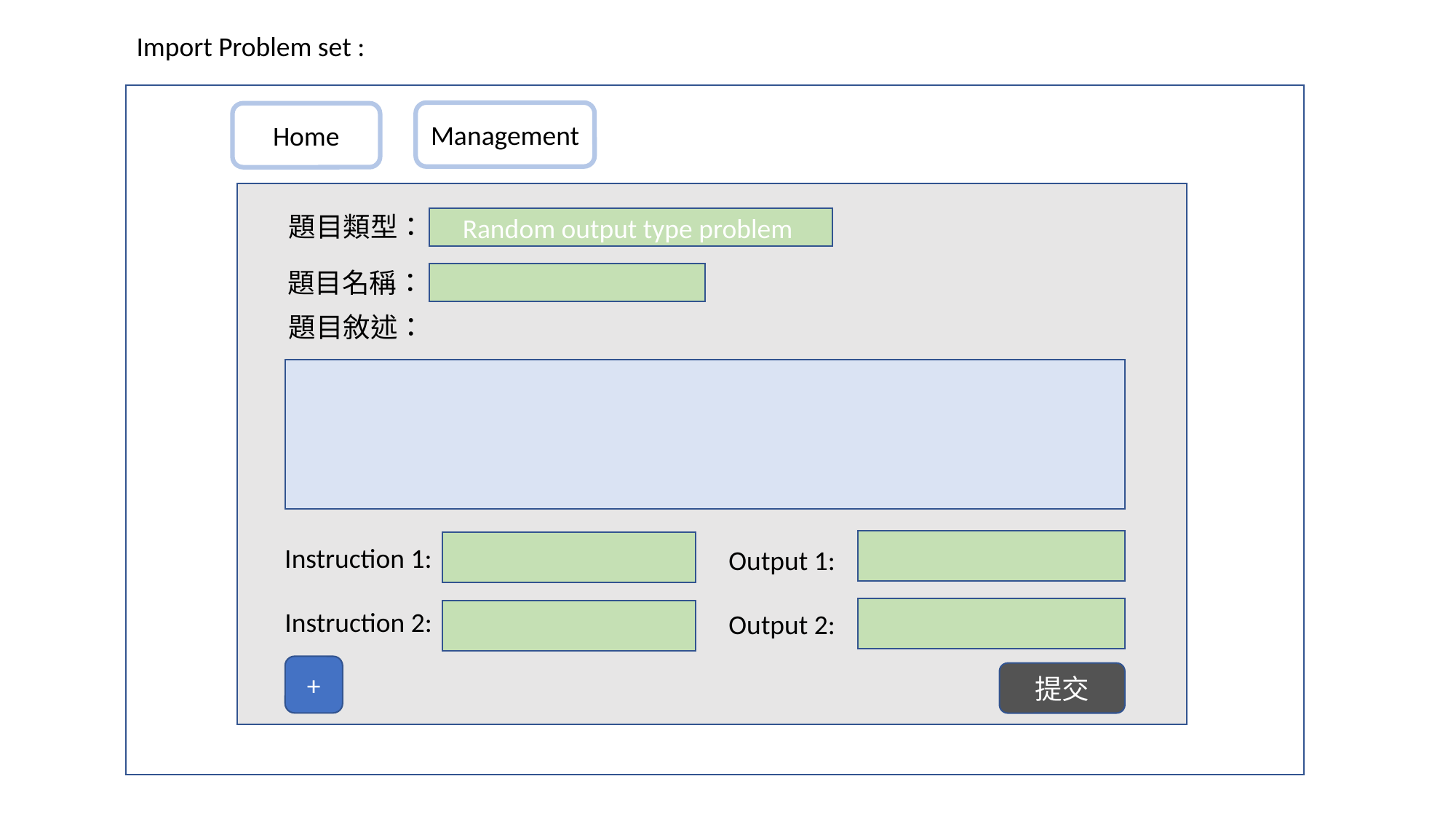

Import Problem set :

Management
Home
題目名稱：

題目敘述：

Instruction 1:
Output 1:

Instruction 2:

Output 2:
+
提交
題目類型：
Random output type problem